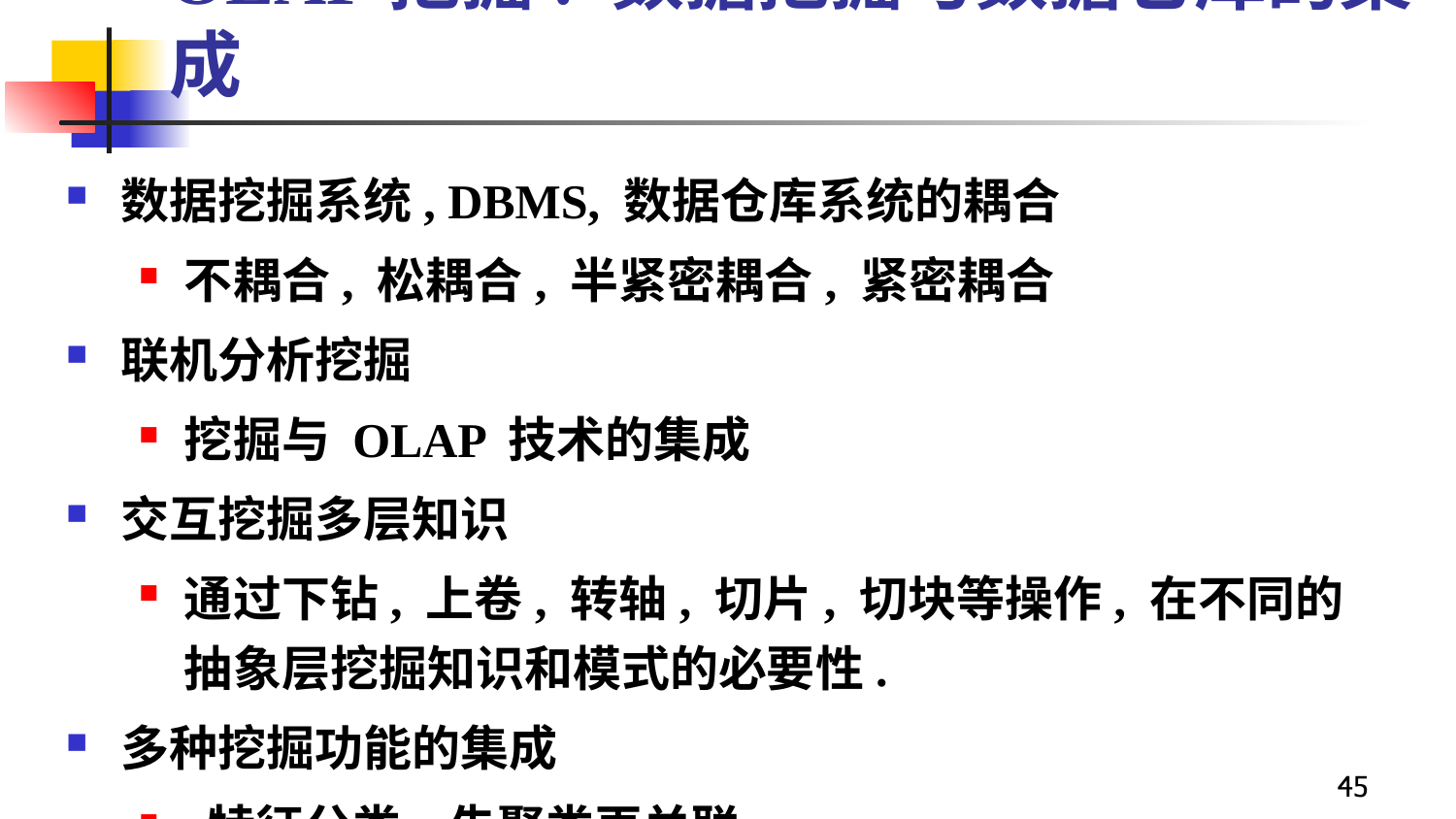

# OLAP挖掘: 数据挖掘与数据仓库的集成
数据挖掘系统, DBMS, 数据仓库系统的耦合
不耦合, 松耦合, 半紧密耦合, 紧密耦合
联机分析挖掘
挖掘与 OLAP 技术的集成
交互挖掘多层知识
通过下钻, 上卷, 转轴, 切片, 切块等操作, 在不同的抽象层挖掘知识和模式的必要性.
多种挖掘功能的集成
 特征分类, 先聚类再关联
45